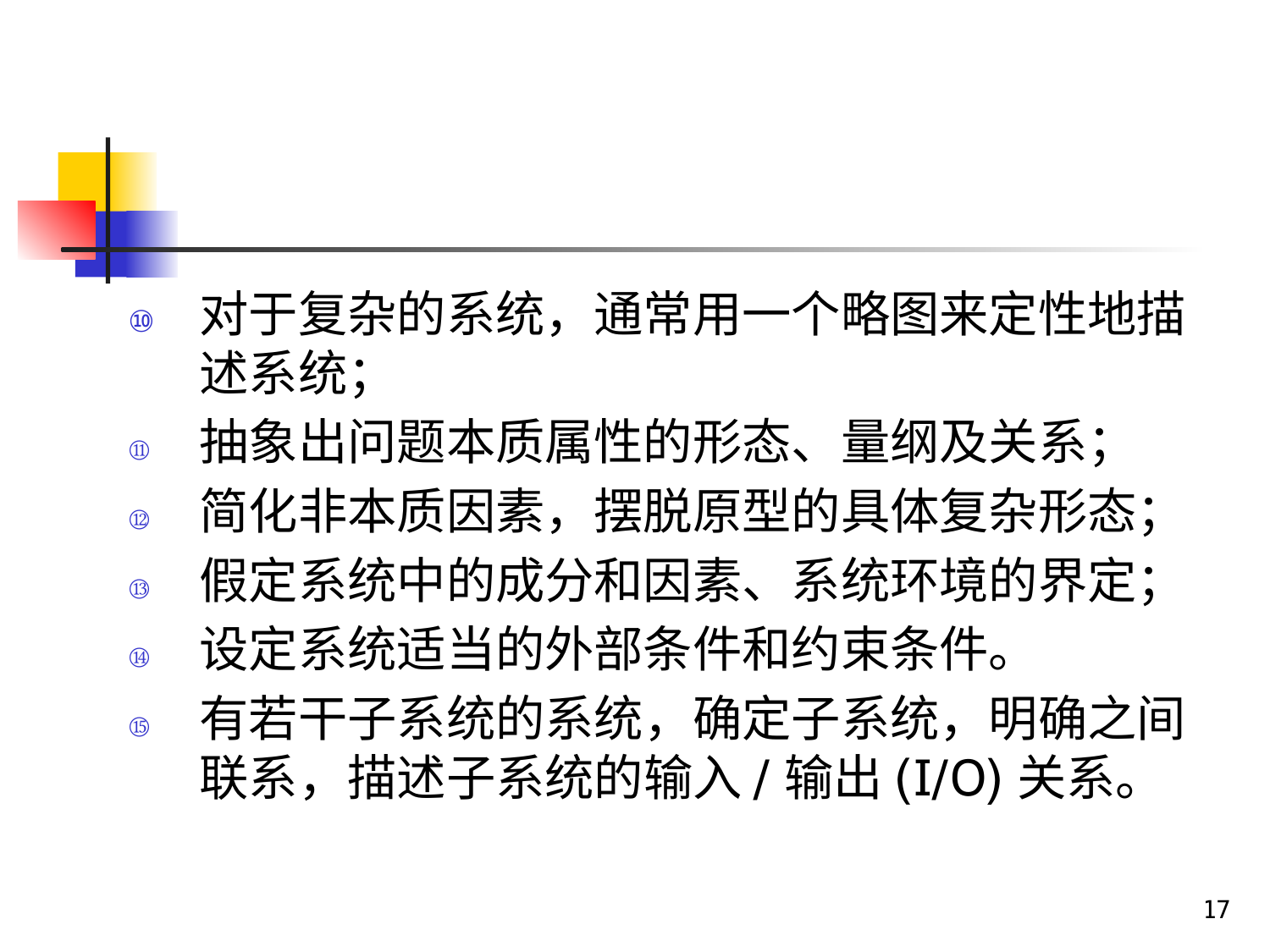

#
对于复杂的系统，通常用一个略图来定性地描述系统；
抽象出问题本质属性的形态、量纲及关系；
简化非本质因素，摆脱原型的具体复杂形态；
假定系统中的成分和因素、系统环境的界定；
设定系统适当的外部条件和约束条件。
有若干子系统的系统，确定子系统，明确之间联系，描述子系统的输入/输出(I/O)关系。
17